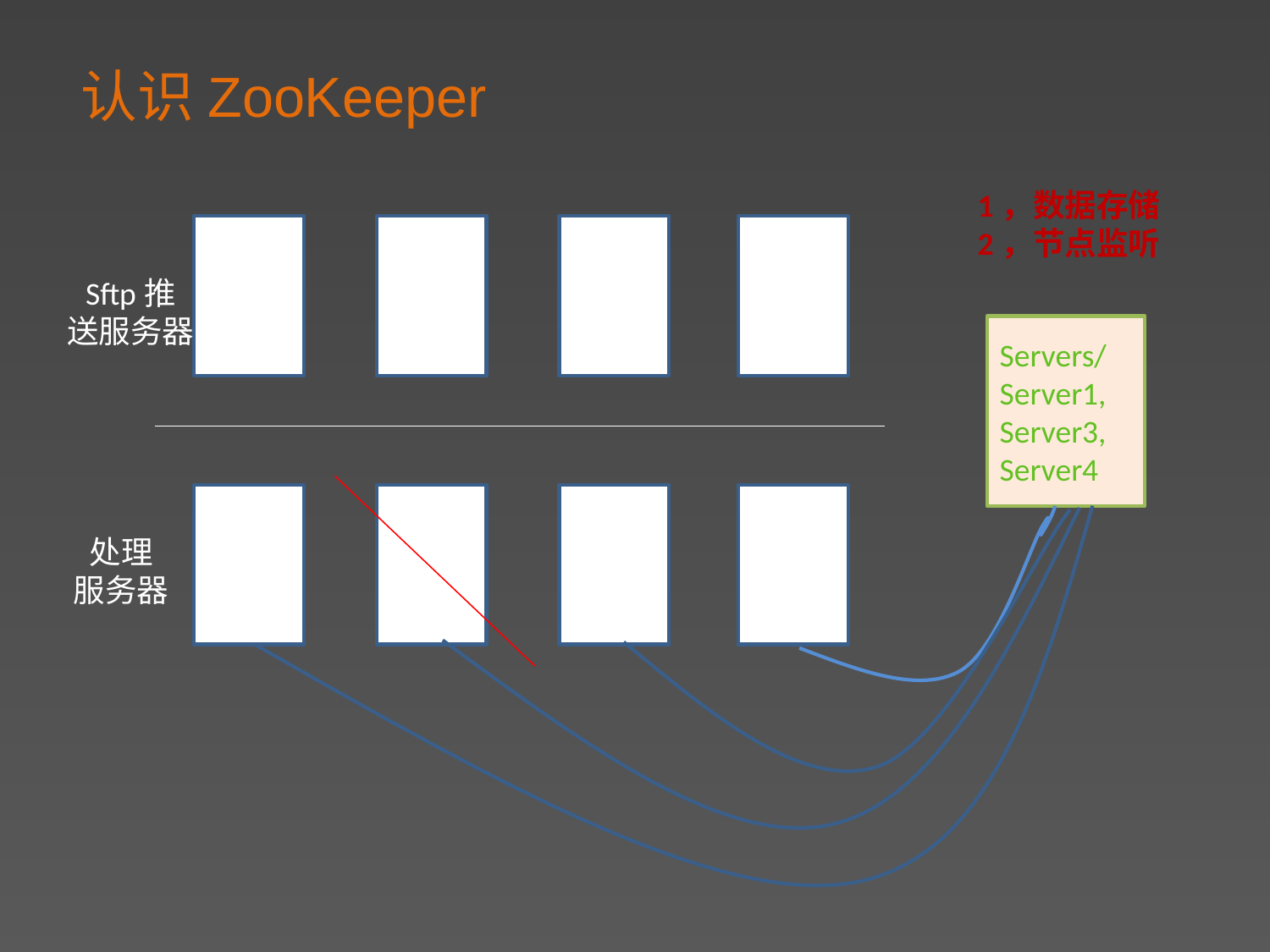

认识ZooKeeper

1，数据存储
2，节点监听

Sftp推
送服务器
Servers/
Server1,
Server3,
Server4

处理
服务器